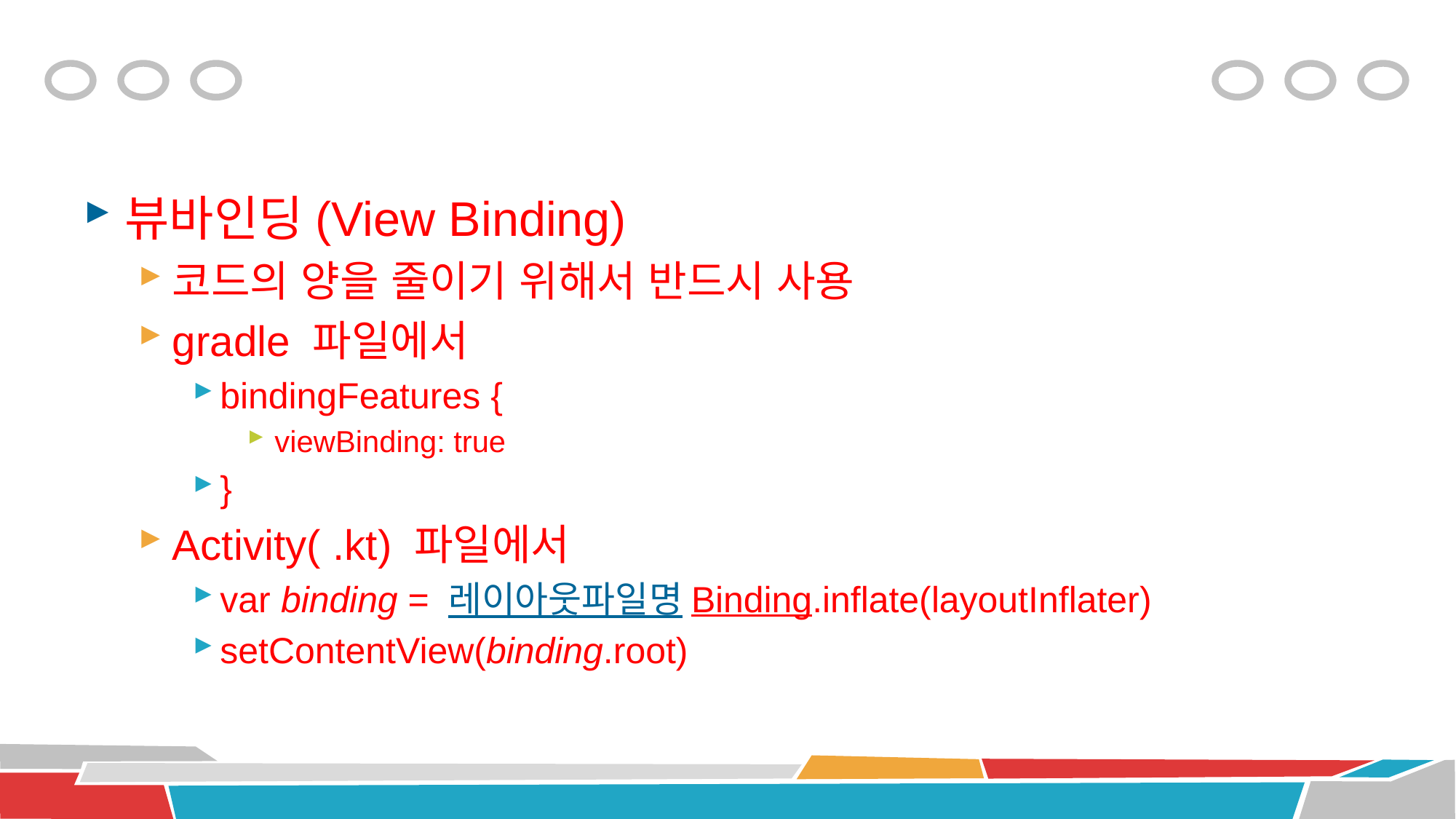

#
뷰바인딩(View Binding)
코드의 양을 줄이기 위해서 반드시 사용
gradle 파일에서
bindingFeatures {
viewBinding: true
}
Activity( .kt) 파일에서
var binding = 레이아웃파일명Binding.inflate(layoutInflater)
setContentView(binding.root)